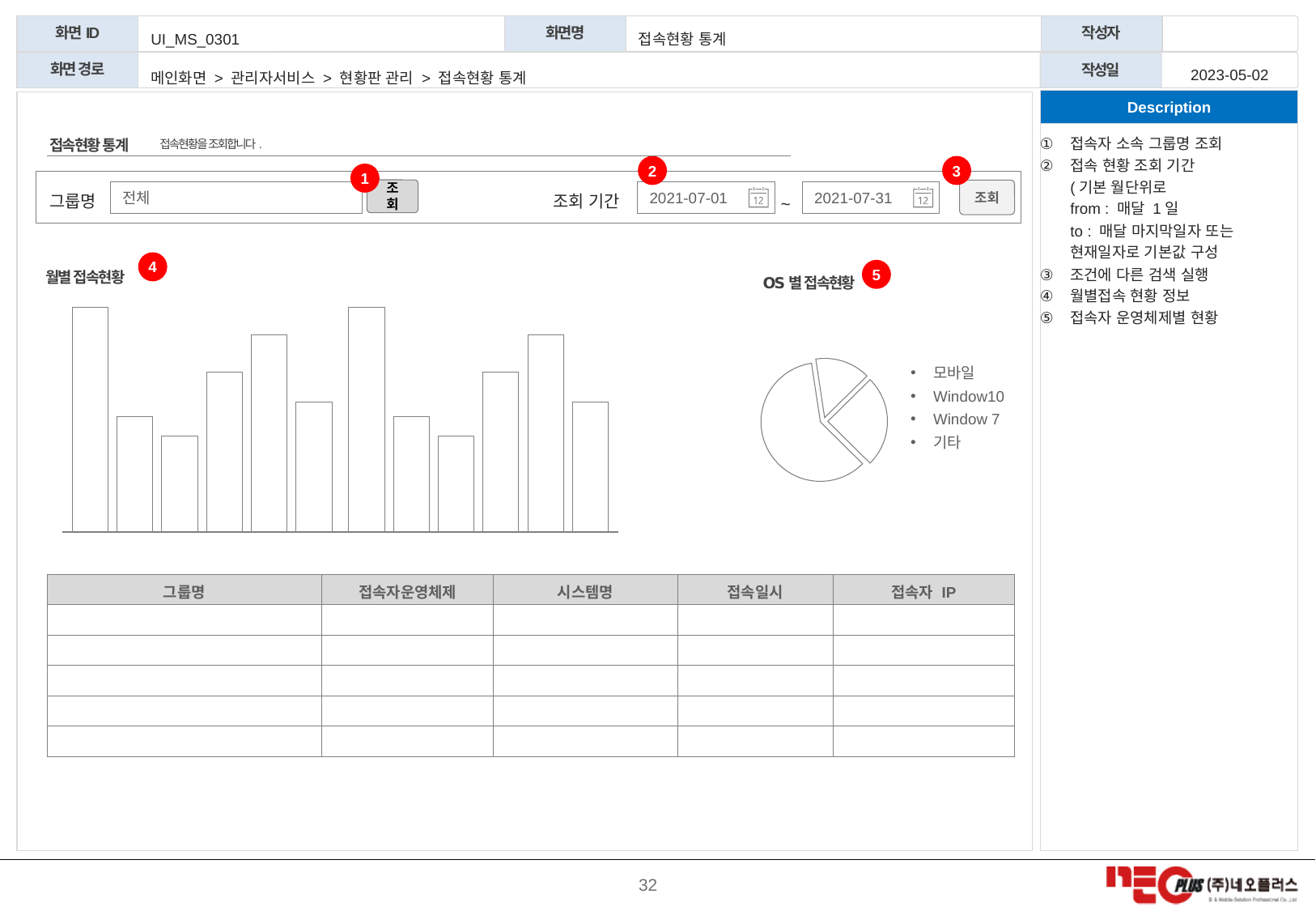

UI_MS_0301
접속현황 통계

2023-05-02
메인화면 > 관리자서비스 > 현황판 관리 > 접속현황 통계

접속현황을 조회합니다.
접속자 소속 그룹명 조회
접속 현황 조회 기간
(기본 월단위로
from : 매달 1일
to : 매달 마지막일자 또는 현재일자로 기본값 구성
조건에 다른 검색 실행
월별접속 현황 정보
접속자 운영체제별 현황

접속현황 통계
2
3
1

그룹명
조회 기간
~
조회
조회
전체
2021-07-01

2021-07-31

4
월별 접속현황
5
OS별 접속현황

모바일
Window10
Window 7
기타
| 그룹명 | 접속자운영체제 | 시스템명 | 접속일시 | 접속자 IP |
| --- | --- | --- | --- | --- |
|  |  |  |  |  |
|  |  |  |  |  |
|  |  |  |  |  |
|  |  |  |  |  |
|  |  |  |  |  |